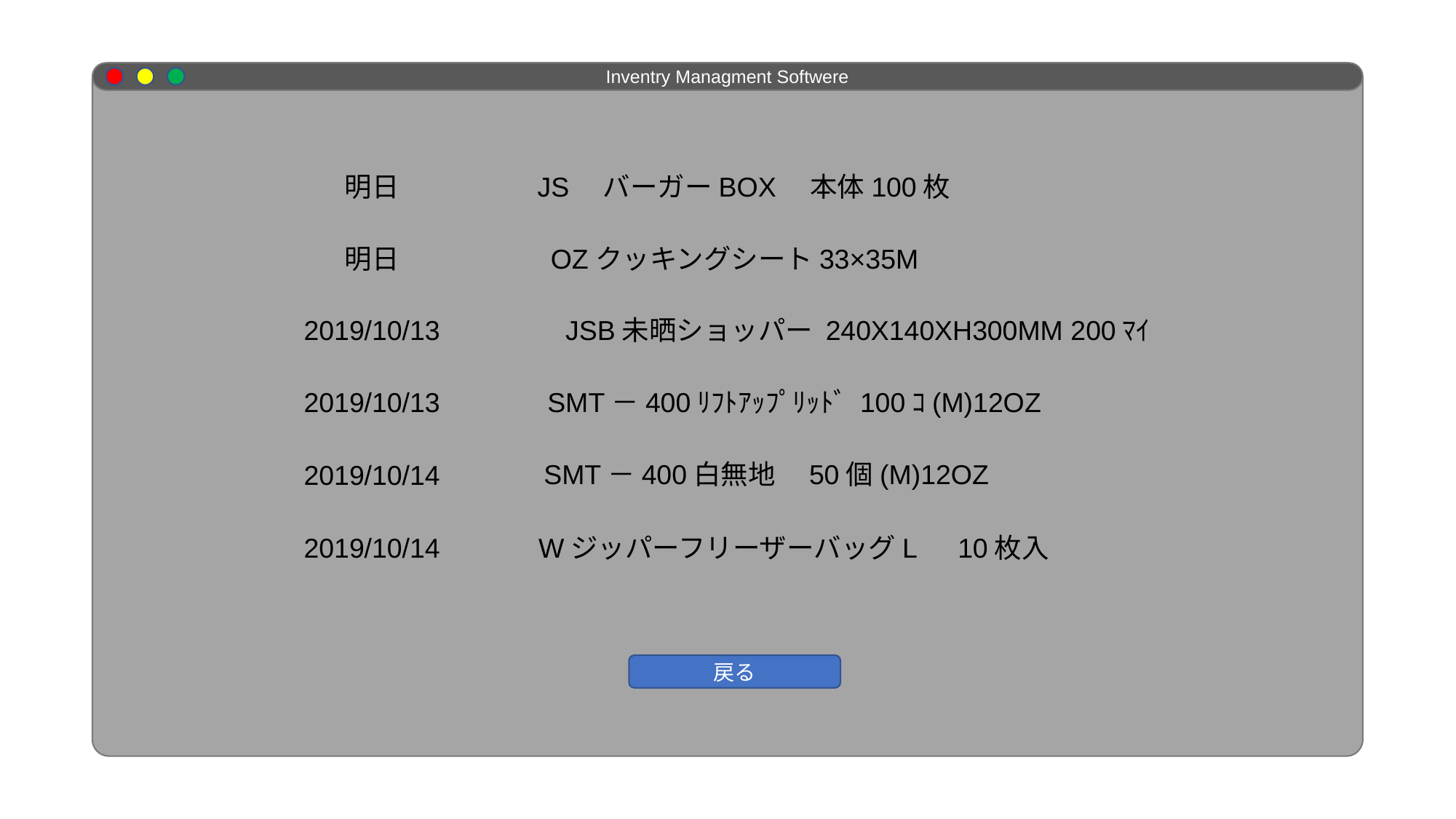

Inventry Managment Softwere

明日
JS　バーガーBOX　本体100枚
明日
OZクッキングシート33×35M
2019/10/13
JSB未晒ショッパー 240X140XH300MM 200ﾏｲ
2019/10/13
SMT－400ﾘﾌﾄｱｯﾌﾟﾘｯﾄﾞ 100ｺ(M)12OZ
SMT－400白無地　50個(M)12OZ
2019/10/14
WジッパーフリーザーバッグL　10枚入
2019/10/14
戻る